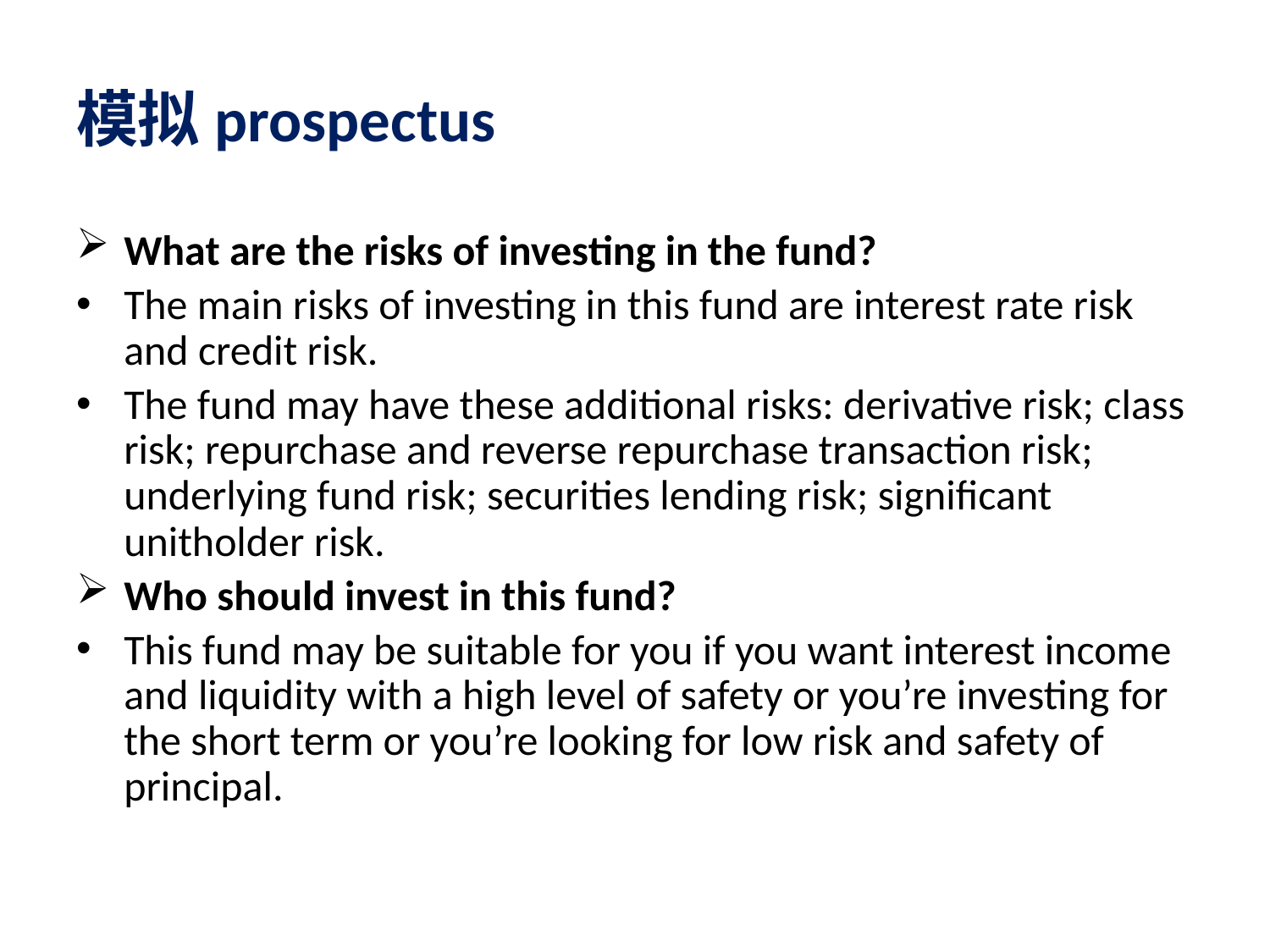

# 模拟prospectus
What are the risks of investing in the fund?
The main risks of investing in this fund are interest rate risk and credit risk.
The fund may have these additional risks: derivative risk; class risk; repurchase and reverse repurchase transaction risk; underlying fund risk; securities lending risk; significant unitholder risk.
Who should invest in this fund?
This fund may be suitable for you if you want interest income and liquidity with a high level of safety or you’re investing for the short term or you’re looking for low risk and safety of principal.